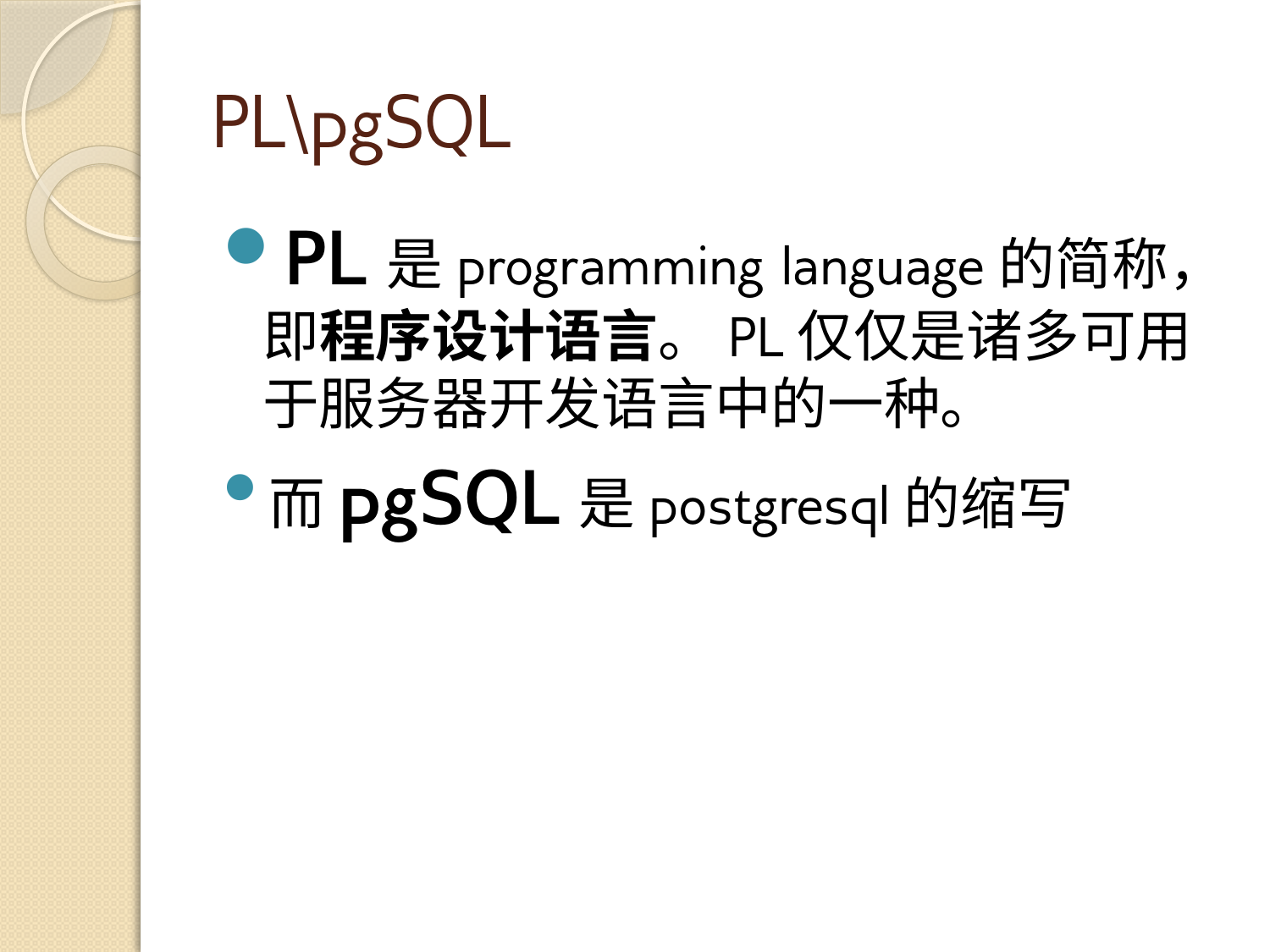

# PL\pgSQL
PL是programming language的简称，即程序设计语言。PL仅仅是诸多可用于服务器开发语言中的一种。
而pgSQL是postgresql的缩写